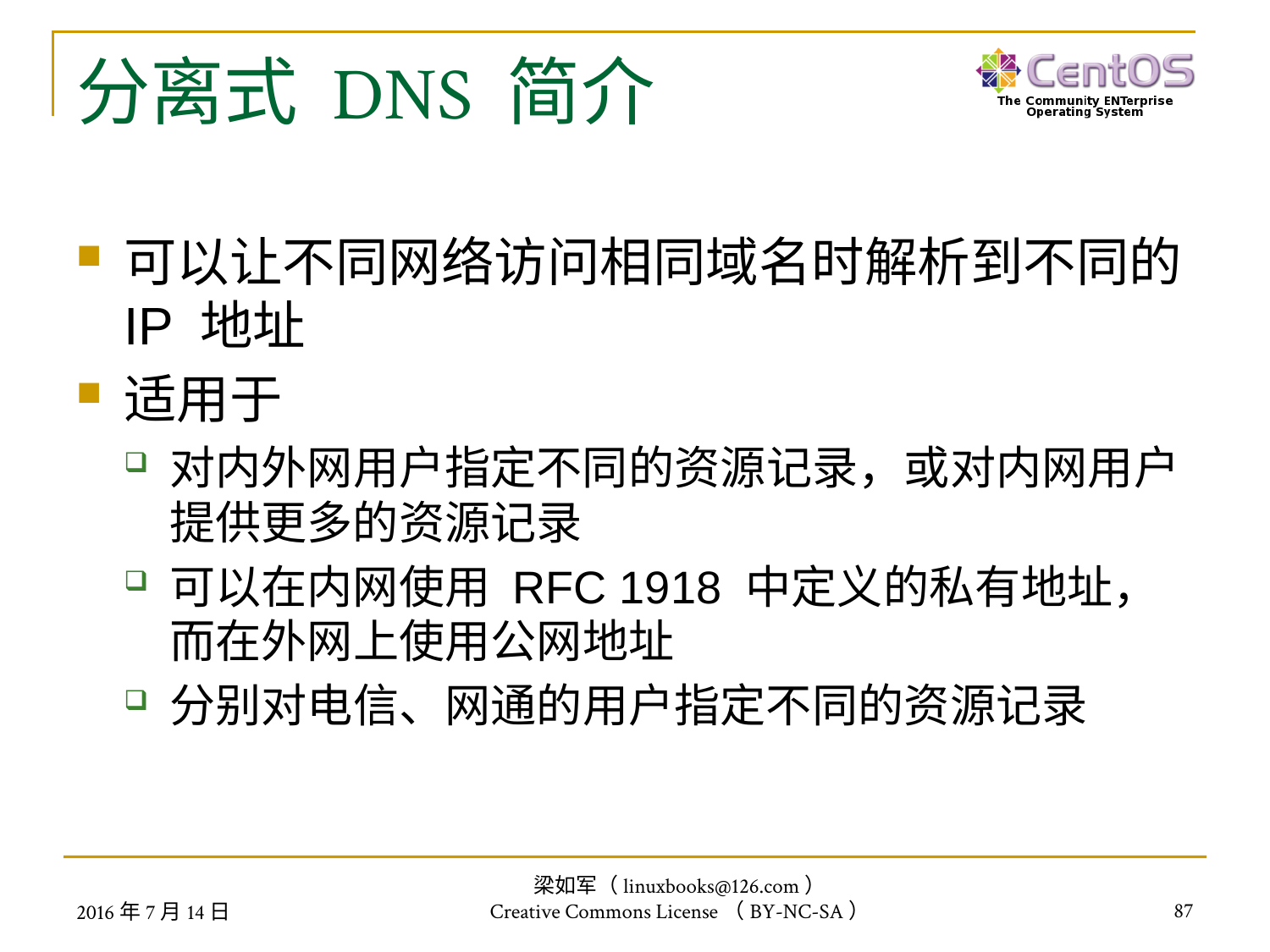

# 分离式 DNS 简介
可以让不同网络访问相同域名时解析到不同的 IP 地址
适用于
对内外网用户指定不同的资源记录，或对内网用户提供更多的资源记录
可以在内网使用 RFC 1918 中定义的私有地址，而在外网上使用公网地址
分别对电信、网通的用户指定不同的资源记录
梁如军（linuxbooks@126.com）
Creative Commons License（BY-NC-SA）
2016年7月14日
87